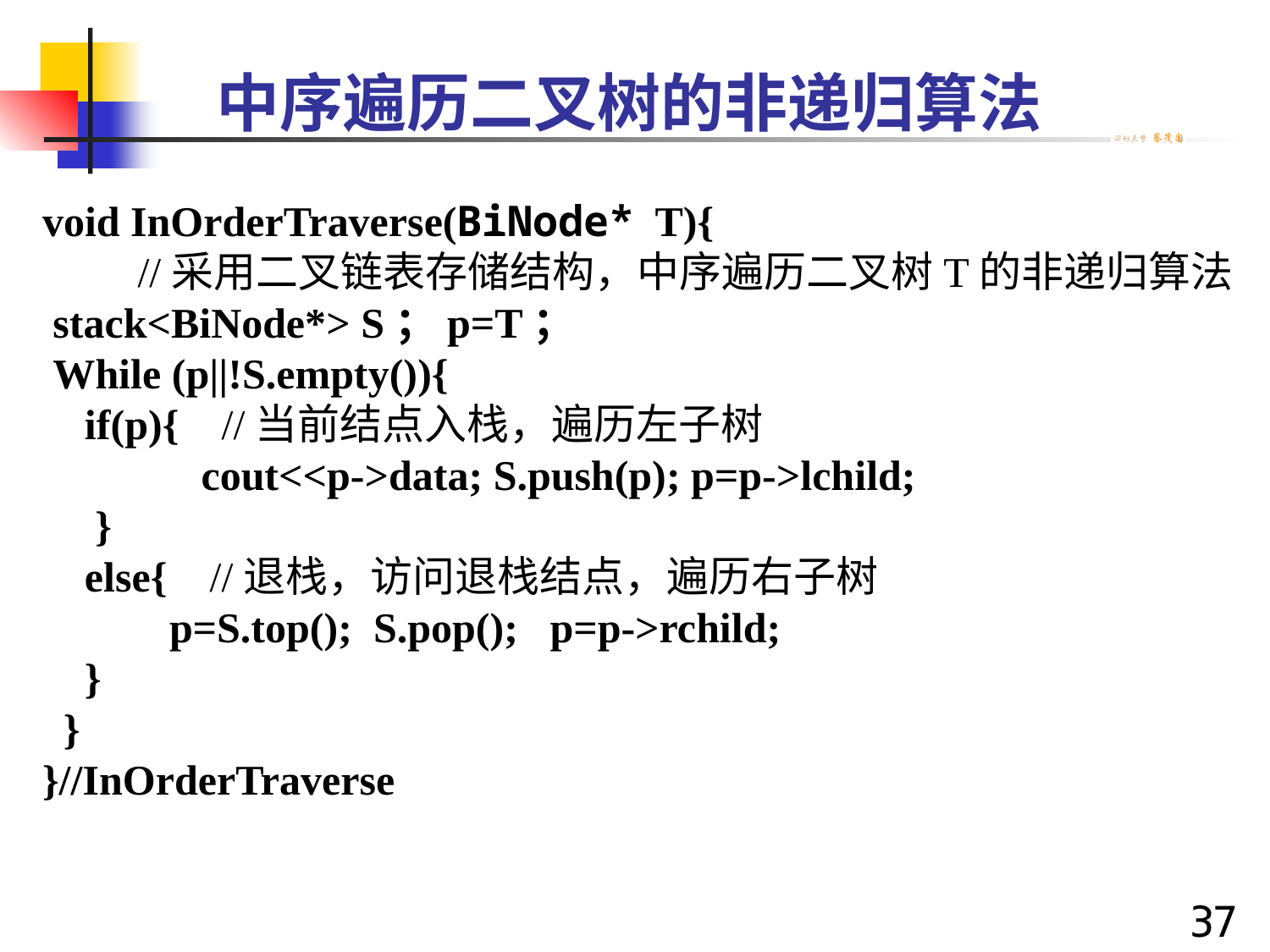

# 中序遍历二叉树的非递归算法
void InOrderTraverse(BiNode*  T){
         //采用二叉链表存储结构，中序遍历二叉树T的非递归算法
 stack<BiNode*> S；p=T；
 While (p||!S.empty()){
    if(p){    //当前结点入栈，遍历左子树
               cout<<p->data; S.push(p); p=p->lchild;
     }
    else{    //退栈，访问退栈结点，遍历右子树
	p=S.top();  S.pop();   p=p->rchild;
    }
  }
}//InOrderTraverse
37